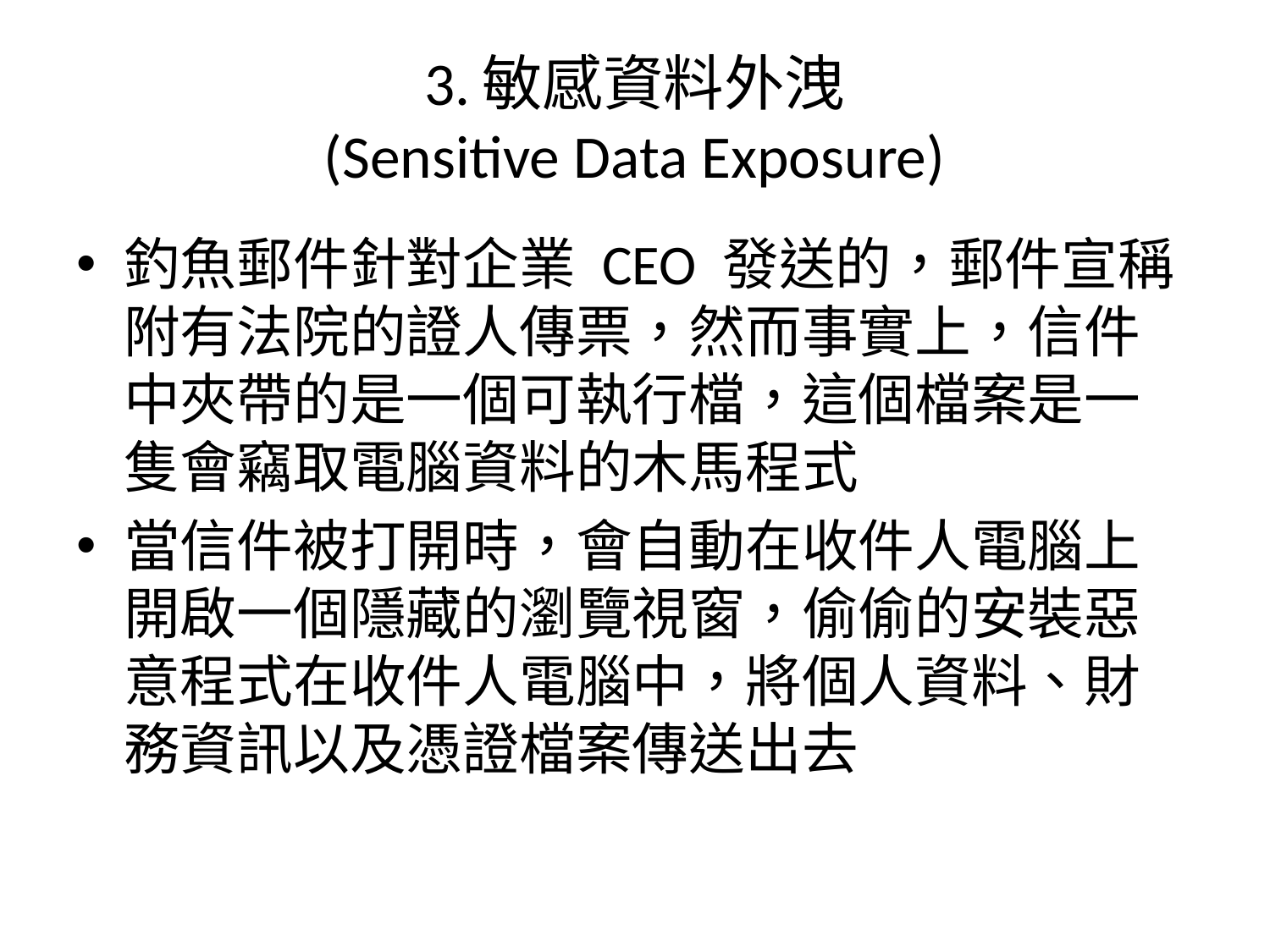

# 3.敏感資料外洩 (Sensitive Data Exposure)
釣魚郵件針對企業 CEO 發送的，郵件宣稱附有法院的證人傳票，然而事實上，信件中夾帶的是一個可執行檔，這個檔案是一隻會竊取電腦資料的木馬程式
當信件被打開時，會自動在收件人電腦上開啟一個隱藏的瀏覽視窗，偷偷的安裝惡意程式在收件人電腦中，將個人資料、財務資訊以及憑證檔案傳送出去